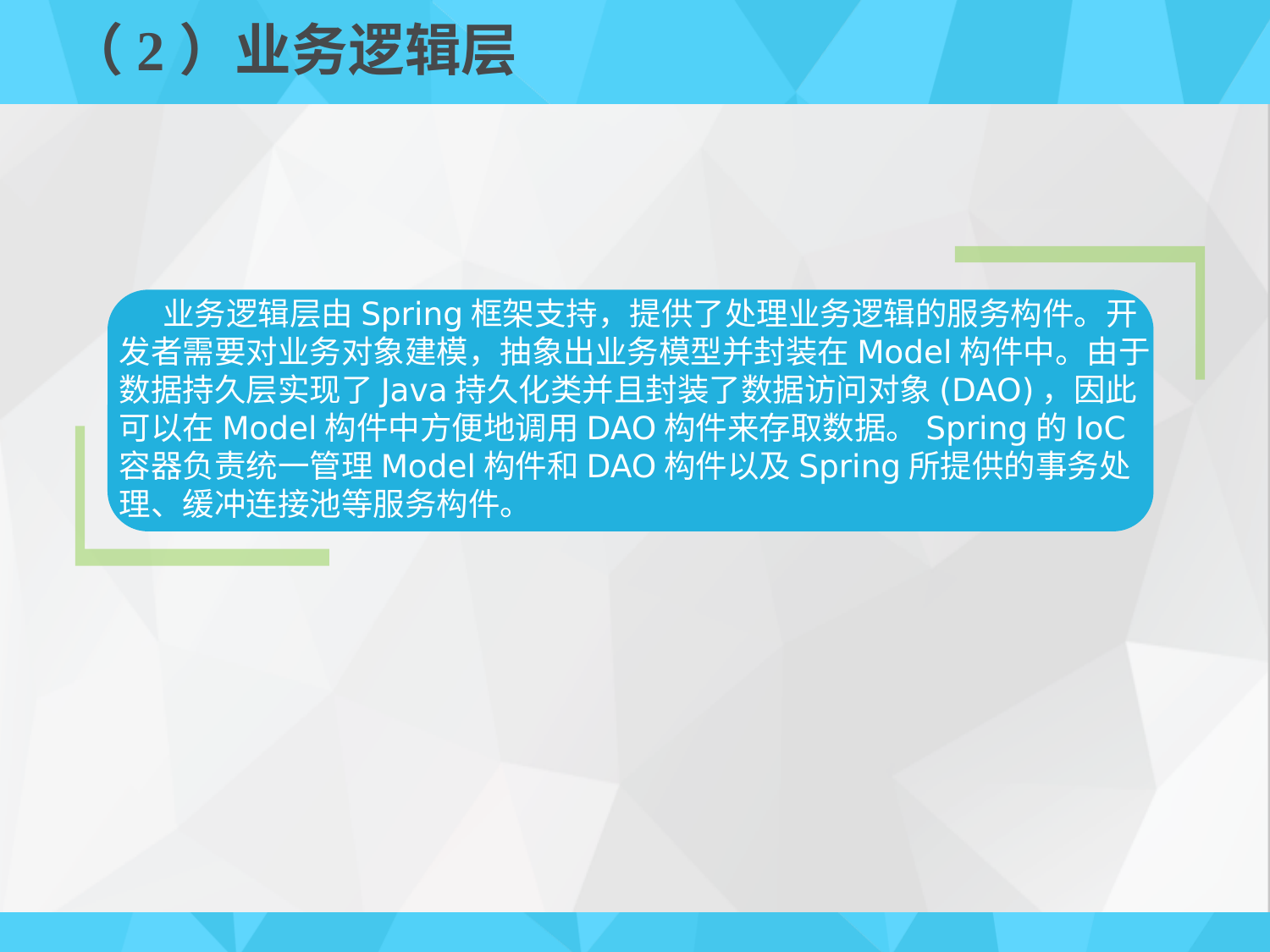

# （2）业务逻辑层

     业务逻辑层由Spring框架支持，提供了处理业务逻辑的服务构件。开发者需要对业务对象建模，抽象出业务模型并封装在Model构件中。由于数据持久层实现了Java持久化类并且封装了数据访问对象(DAO)，因此可以在Model构件中方便地调用DAO构件来存取数据。Spring的IoC容器负责统一管理Model构件和DAO构件以及Spring所提供的事务处理、缓冲连接池等服务构件。